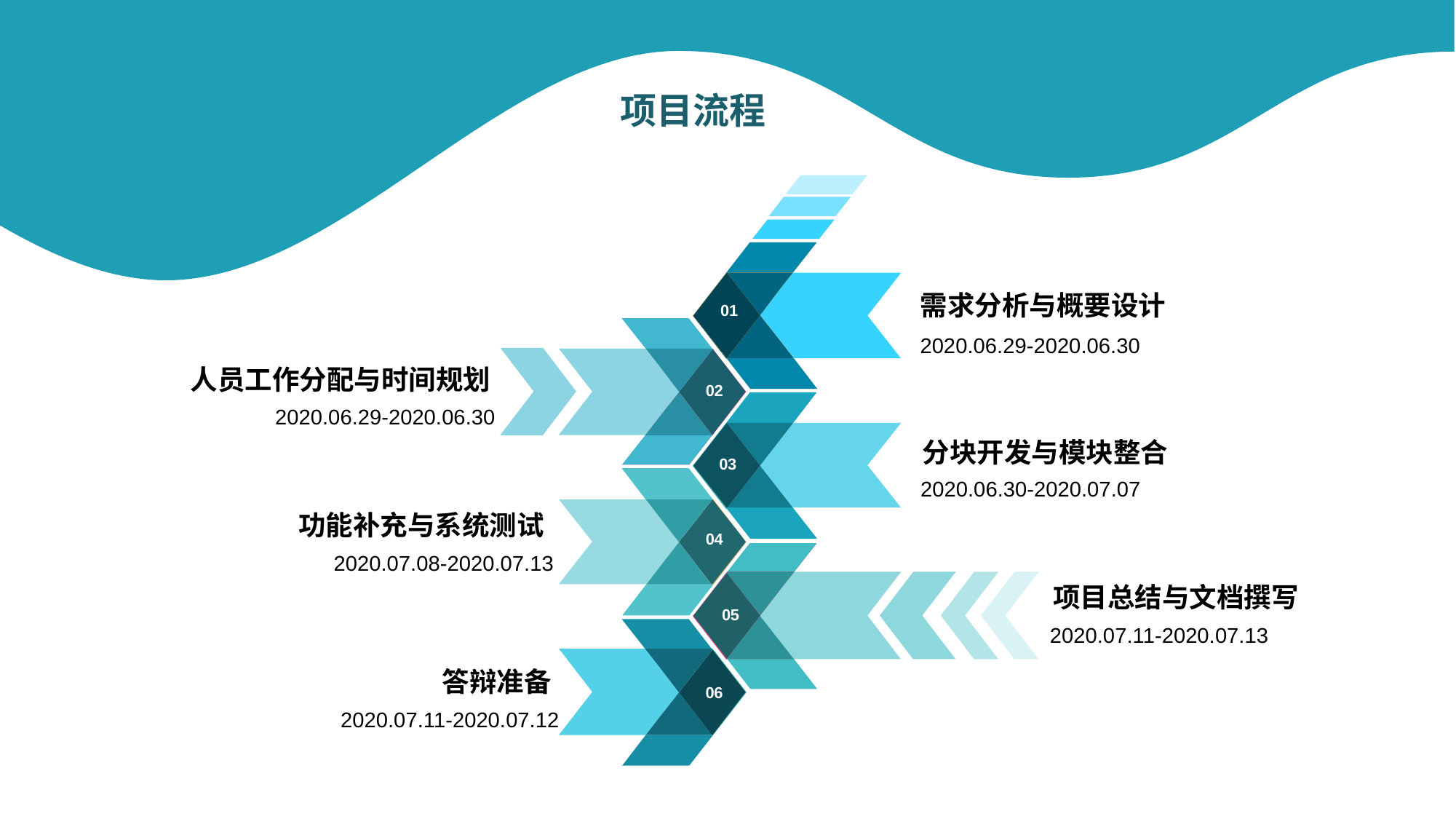

项目流程

需求分析与概要设计
2020.06.29-2020.06.30
分块开发与模块整合
2020.06.30-2020.07.07
项目总结与文档撰写
2020.07.11-2020.07.13

01

人员工作分配与时间规划
功能补充与系统测试
2020.07.08-2020.07.13

02

2020.06.29-2020.06.30

03

04

05

答辩准备
06

2020.07.11-2020.07.12